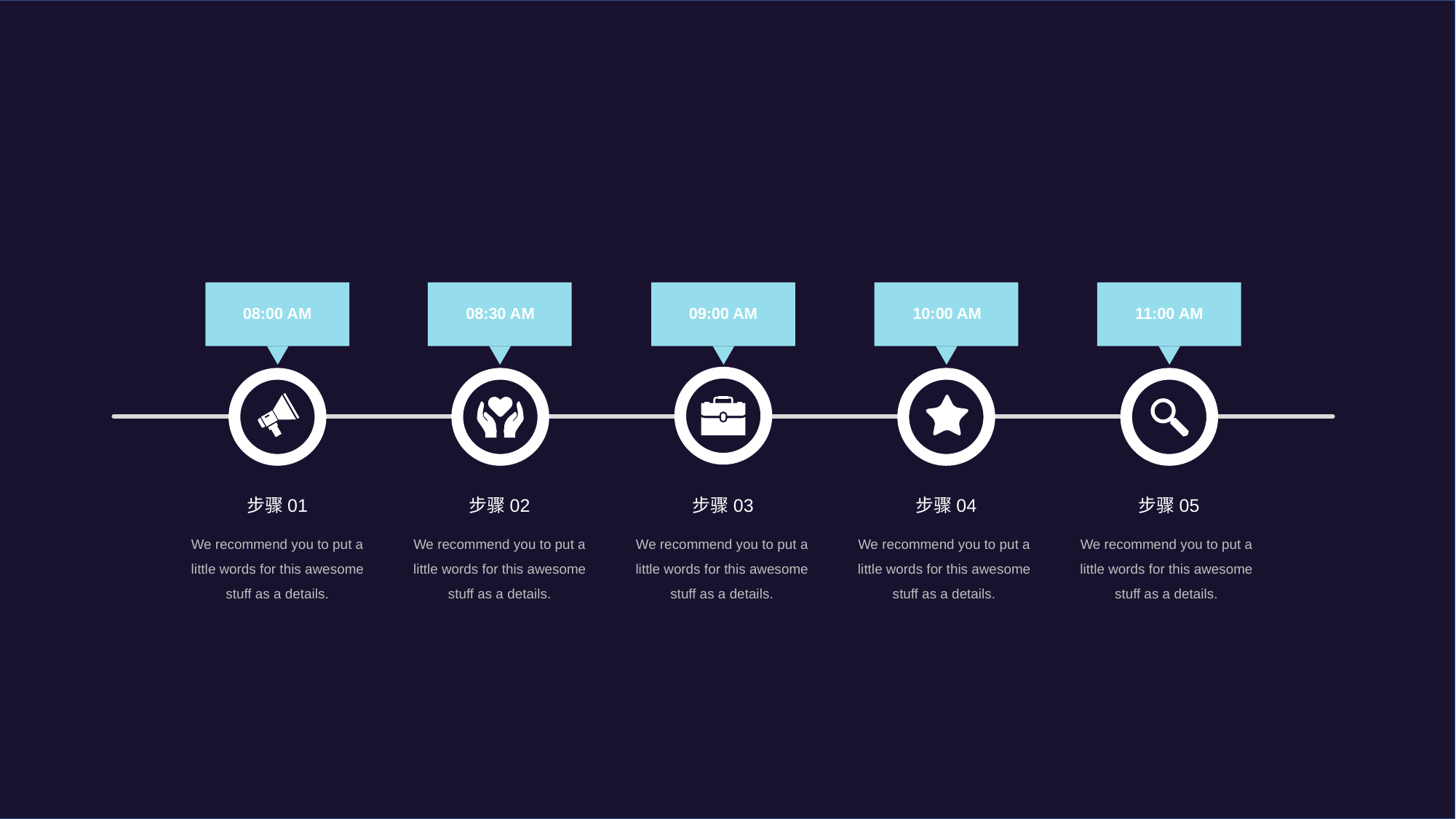

08:00 AM
08:30 AM
09:00 AM
10:00 AM
11:00 AM

步骤01
步骤02
步骤03
步骤04
步骤05
We recommend you to put a little words for this awesome stuff as a details.
We recommend you to put a little words for this awesome stuff as a details.
We recommend you to put a little words for this awesome stuff as a details.
We recommend you to put a little words for this awesome stuff as a details.
We recommend you to put a little words for this awesome stuff as a details.